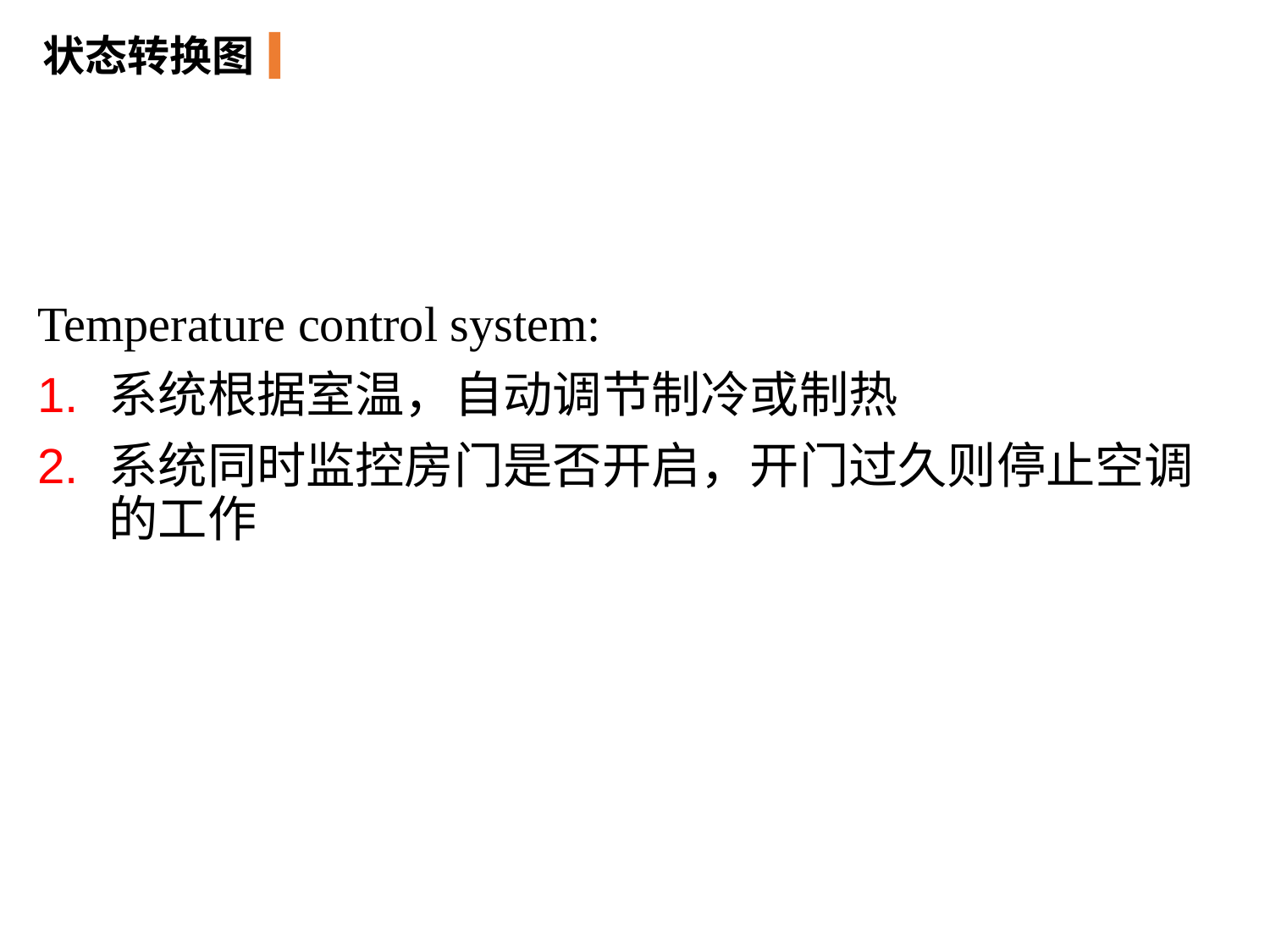

状态转换图

Temperature control system:
系统根据室温，自动调节制冷或制热
系统同时监控房门是否开启，开门过久则停止空调的工作